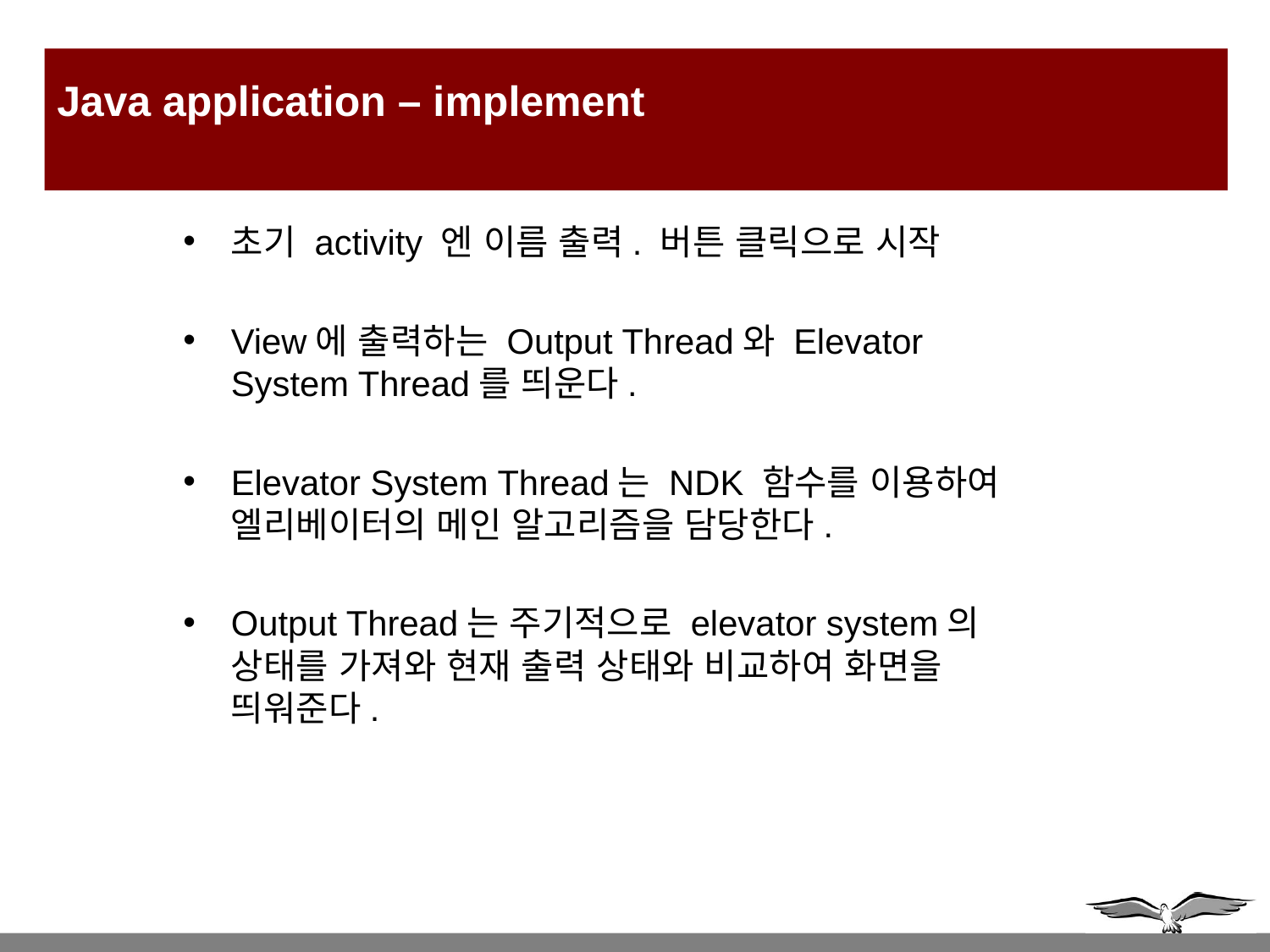

# Java application – implement

초기 activity 엔 이름 출력. 버튼 클릭으로 시작

View에 출력하는 Output Thread와 Elevator System Thread를 띄운다.

Elevator System Thread는 NDK 함수를 이용하여 엘리베이터의 메인 알고리즘을 담당한다.

Output Thread는 주기적으로 elevator system의 상태를 가져와 현재 출력 상태와 비교하여 화면을 띄워준다.